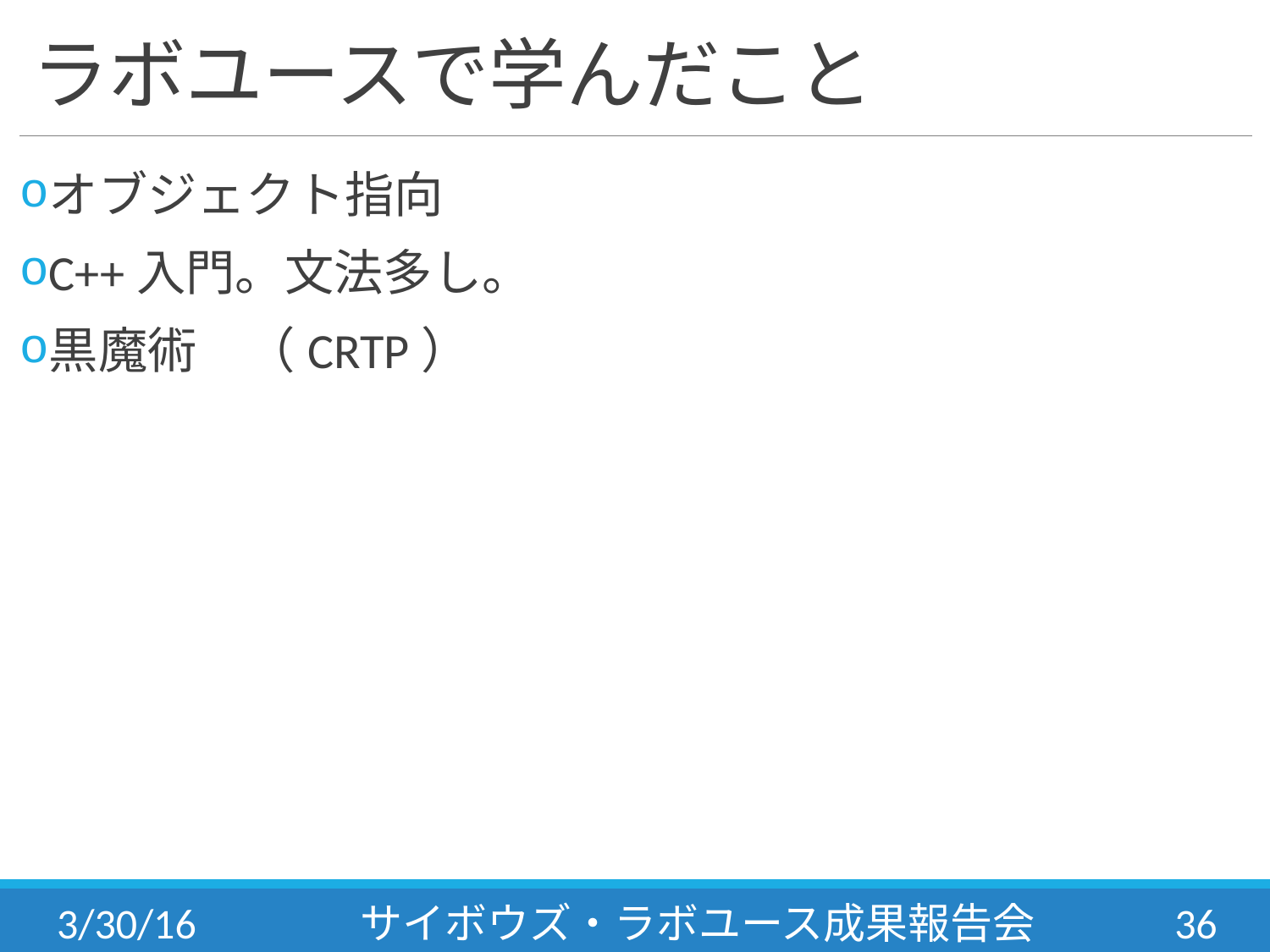

# ラボユースで学んだこと
オブジェクト指向
C++入門。文法多し。
黒魔術　（CRTP）
3/30/16
サイボウズ・ラボユース成果報告会
36